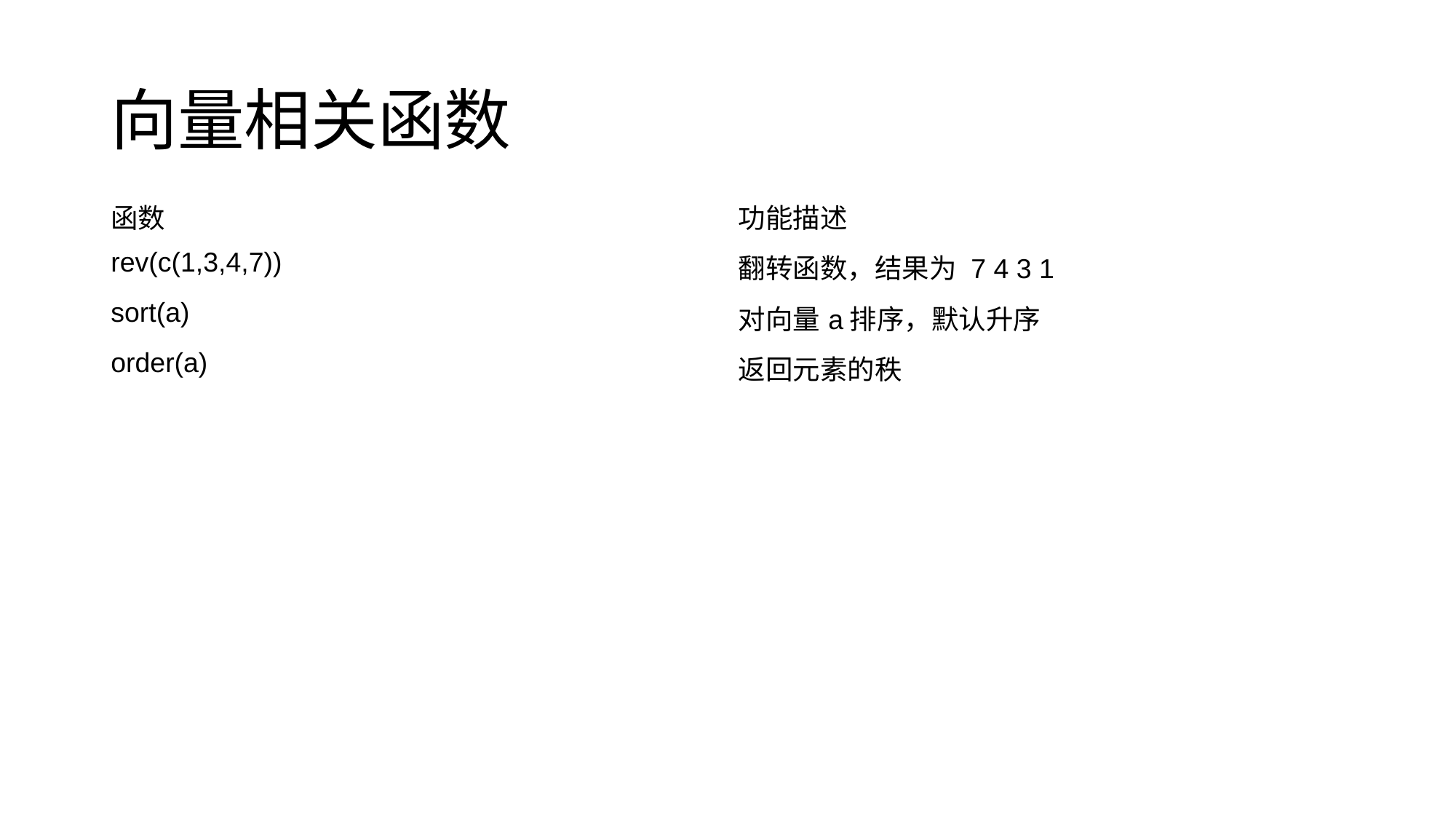

# 向量相关函数
| 函数 | 功能描述 |
| --- | --- |
| rev(c(1,3,4,7)) | 翻转函数，结果为 7 4 3 1 |
| sort(a) | 对向量a排序，默认升序 |
| order(a) | 返回元素的秩 |
|  |  |
|  |  |
|  |  |
|  |  |
|  |  |
|  |  |
|  |  |
|  |  |
|  |  |